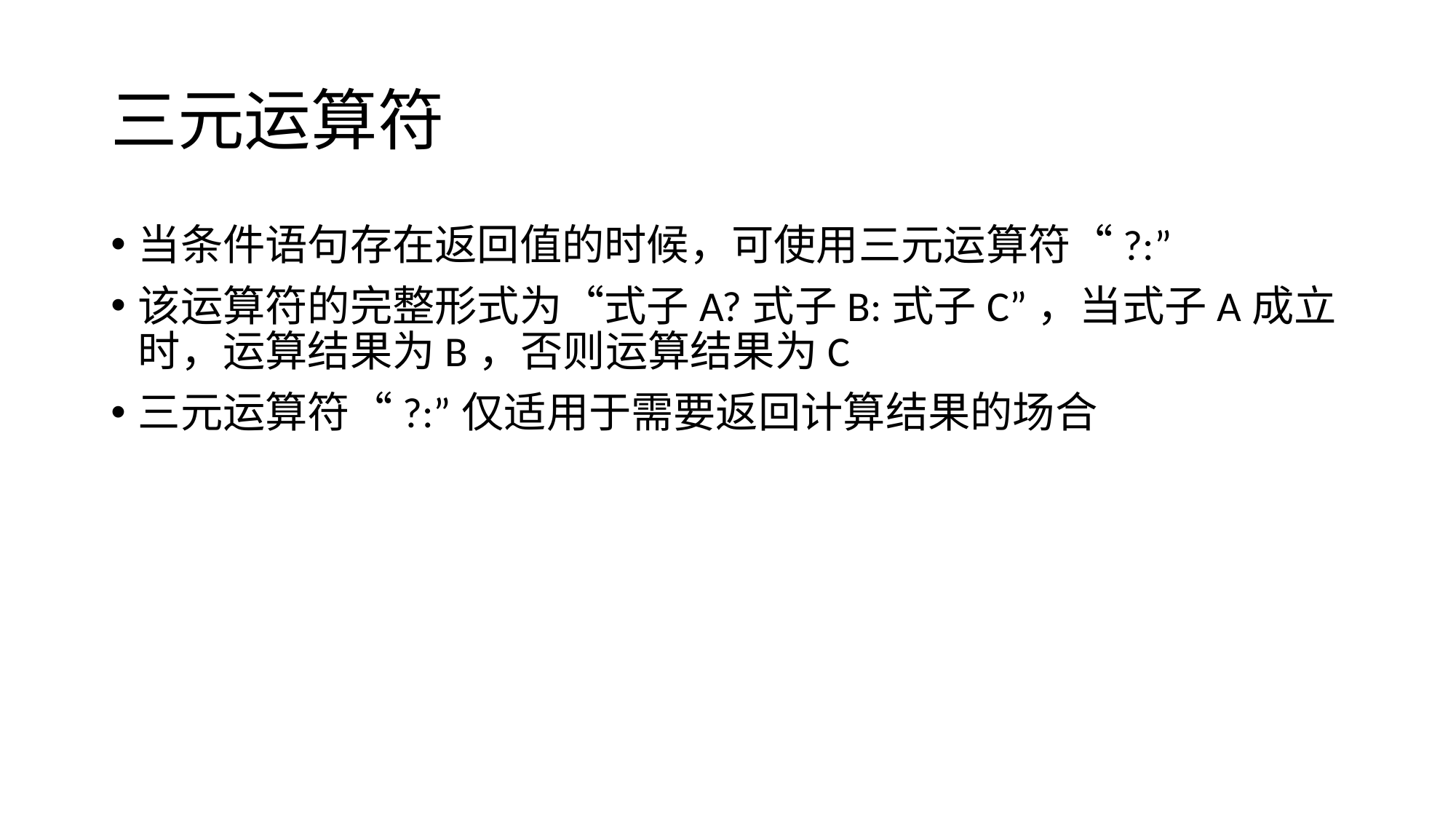

# 三元运算符
当条件语句存在返回值的时候，可使用三元运算符“?:”
该运算符的完整形式为“式子A?式子B:式子C”，当式子A成立时，运算结果为B，否则运算结果为C
三元运算符“?:”仅适用于需要返回计算结果的场合